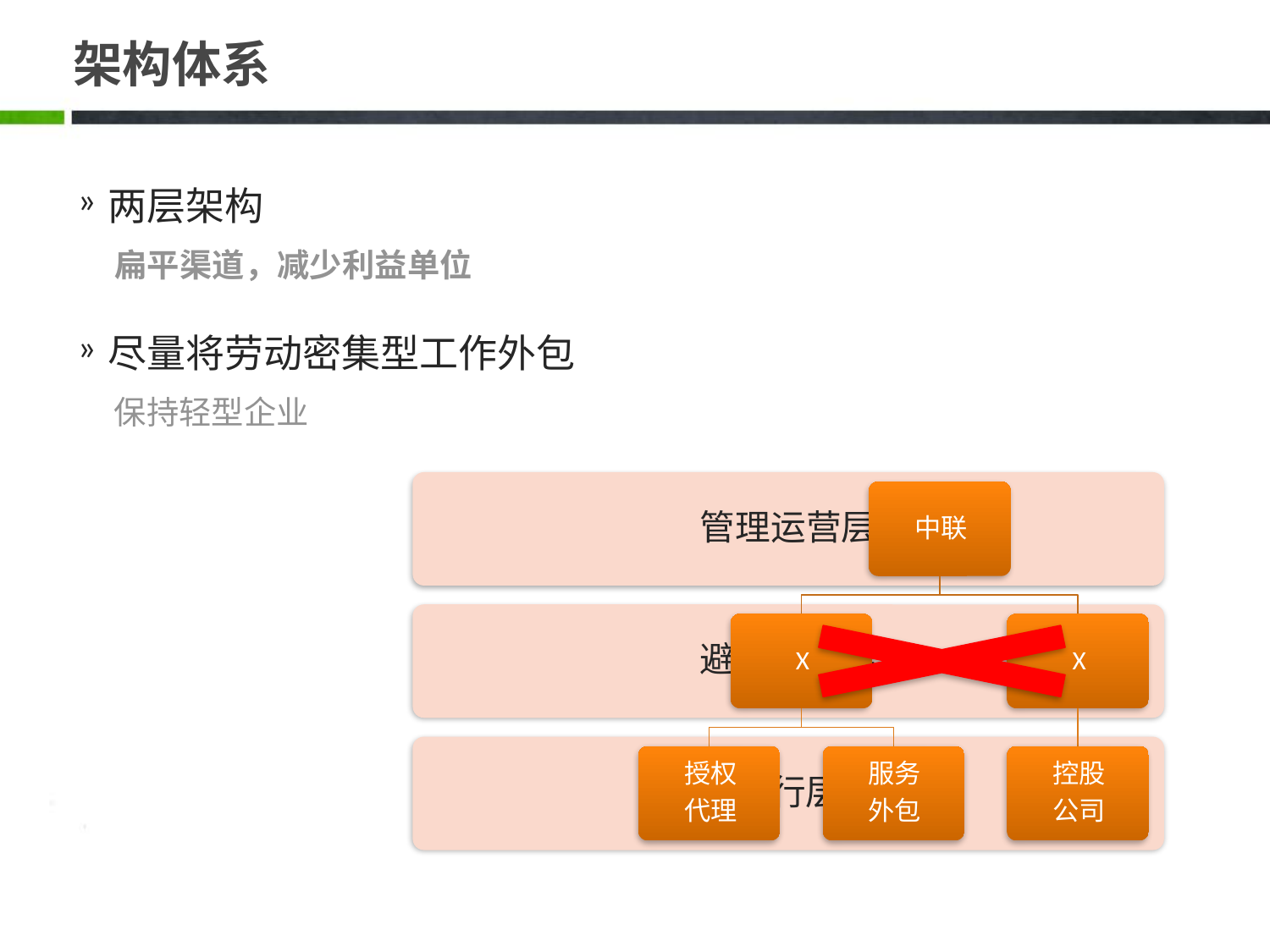

# 架构体系
两层架构
   扁平渠道，减少利益单位

尽量将劳动密集型工作外包
   保持轻型企业

执行层
避免中间层
管理运营层
中联
X
授权
代理
服务
外包
X
控股
公司